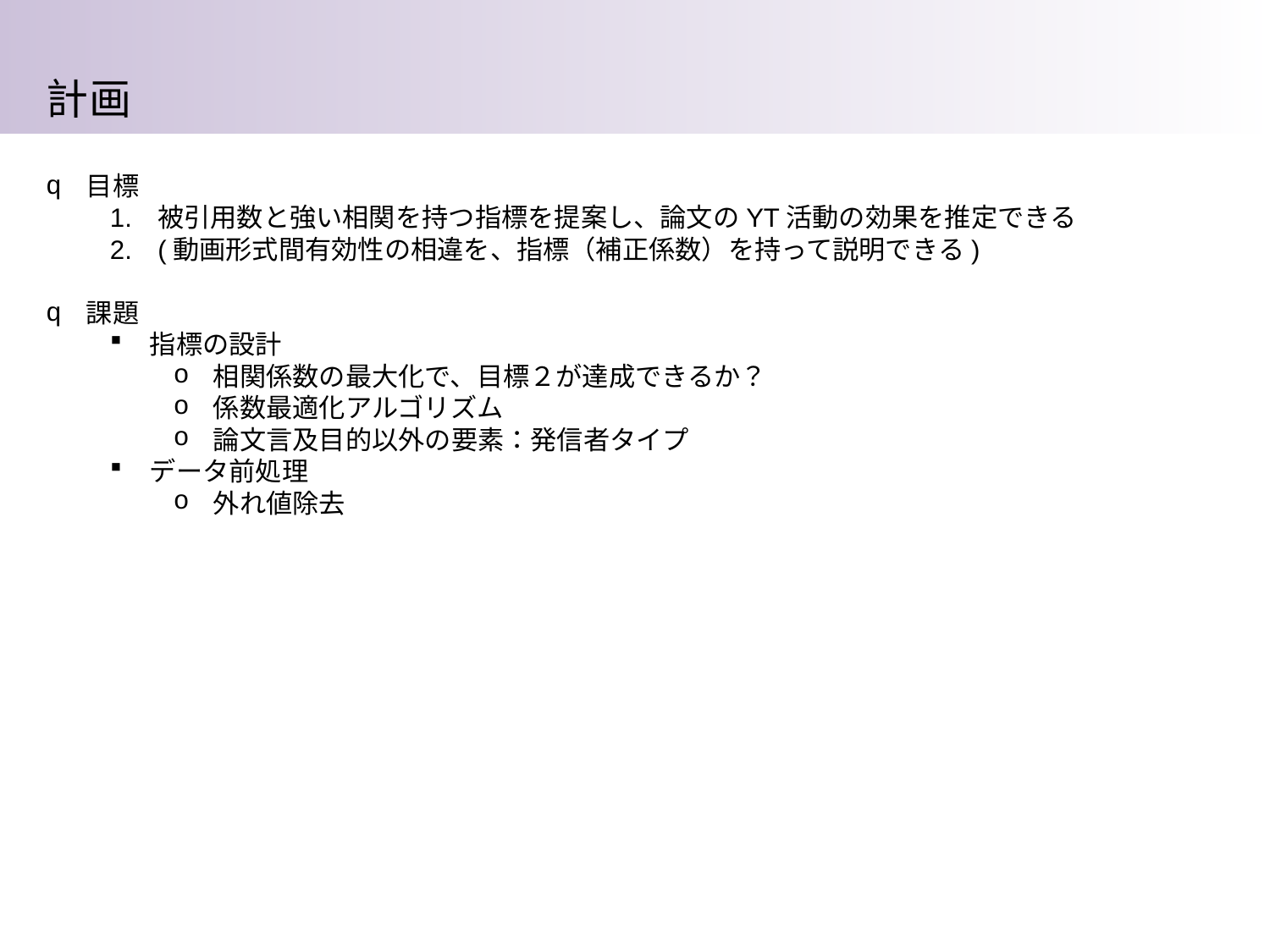

計画
目標
被引用数と強い相関を持つ指標を提案し、論文のYT活動の効果を推定できる
(動画形式間有効性の相違を、指標（補正係数）を持って説明できる)

課題
指標の設計
相関係数の最大化で、目標２が達成できるか？
係数最適化アルゴリズム
論文言及目的以外の要素：発信者タイプ
データ前処理
外れ値除去